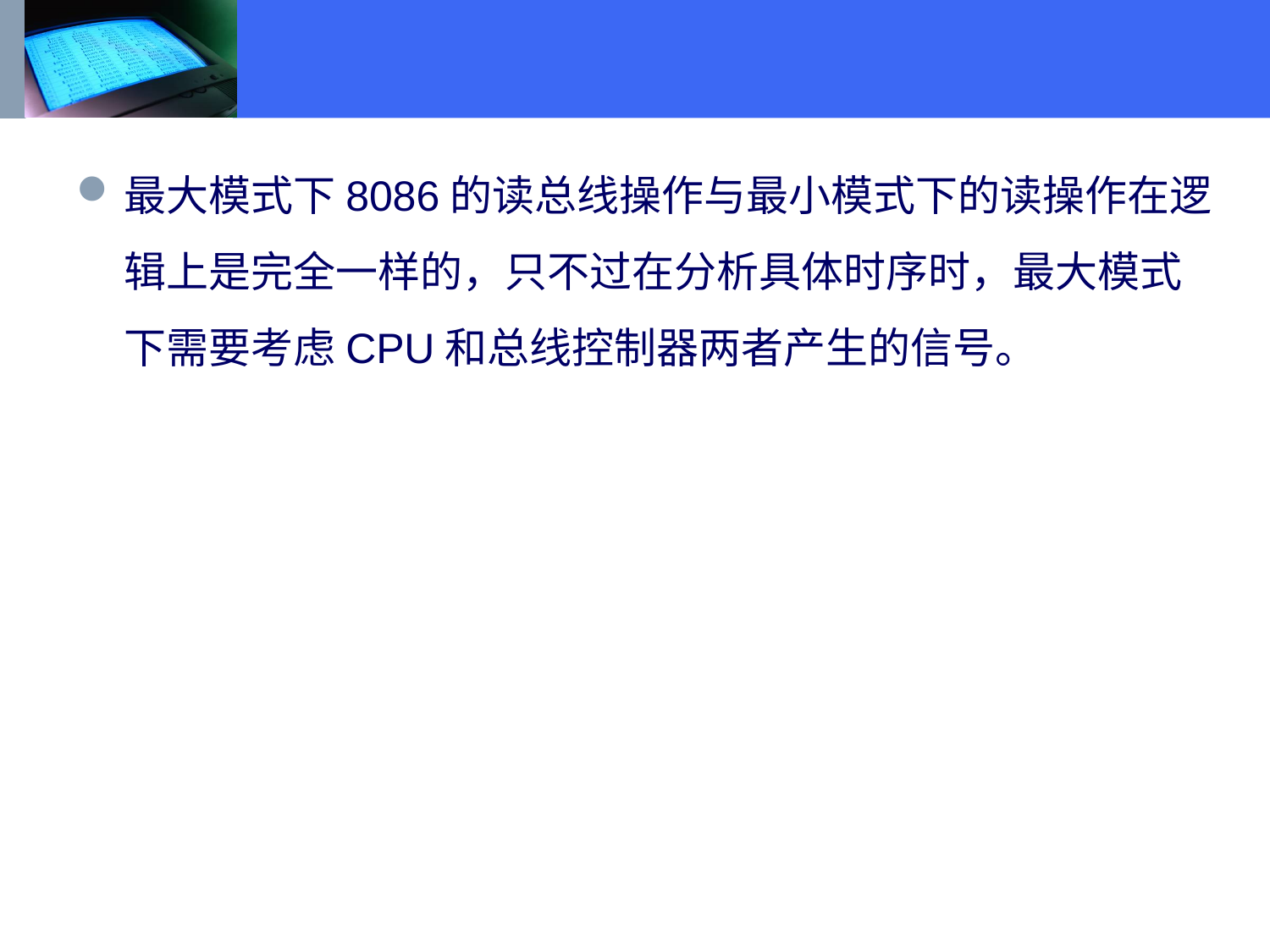

最大模式下8086的读总线操作与最小模式下的读操作在逻辑上是完全一样的，只不过在分析具体时序时，最大模式下需要考虑CPU和总线控制器两者产生的信号。